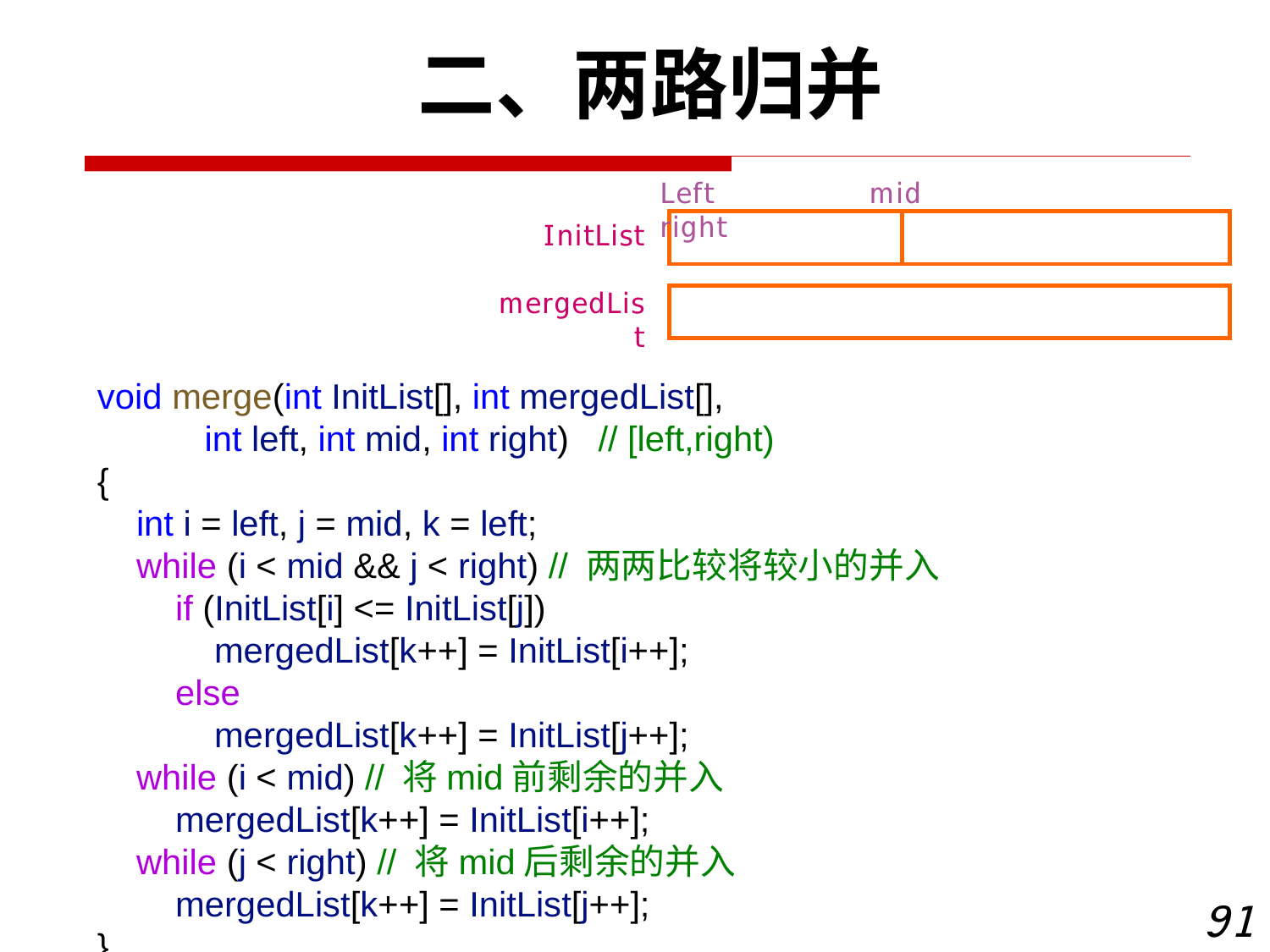

二、两路归并
Left	          mid		right
InitList

mergedList

void merge(int InitList[], int mergedList[],
           int left, int mid, int right)   // [left,right)
{
    int i = left, j = mid, k = left;
    while (i < mid && j < right) // 两两比较将较小的并入
        if (InitList[i] <= InitList[j])
            mergedList[k++] = InitList[i++];
        else
            mergedList[k++] = InitList[j++];
    while (i < mid) // 将mid前剩余的并入
        mergedList[k++] = InitList[i++];
    while (j < right) // 将mid后剩余的并入
        mergedList[k++] = InitList[j++];
}

91